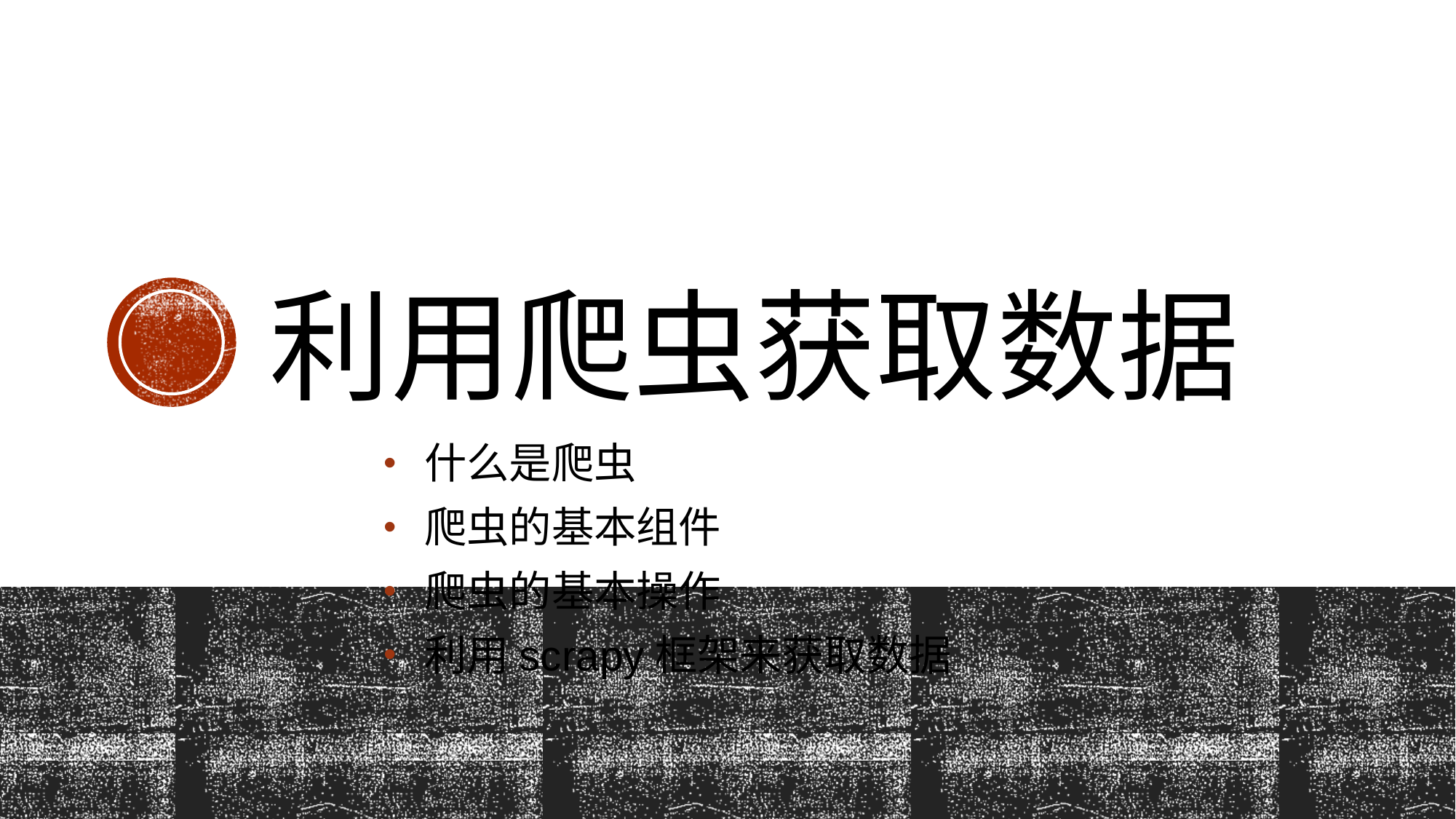

# 利用爬虫获取数据
什么是爬虫
爬虫的基本组件
爬虫的基本操作
利用scrapy框架来获取数据